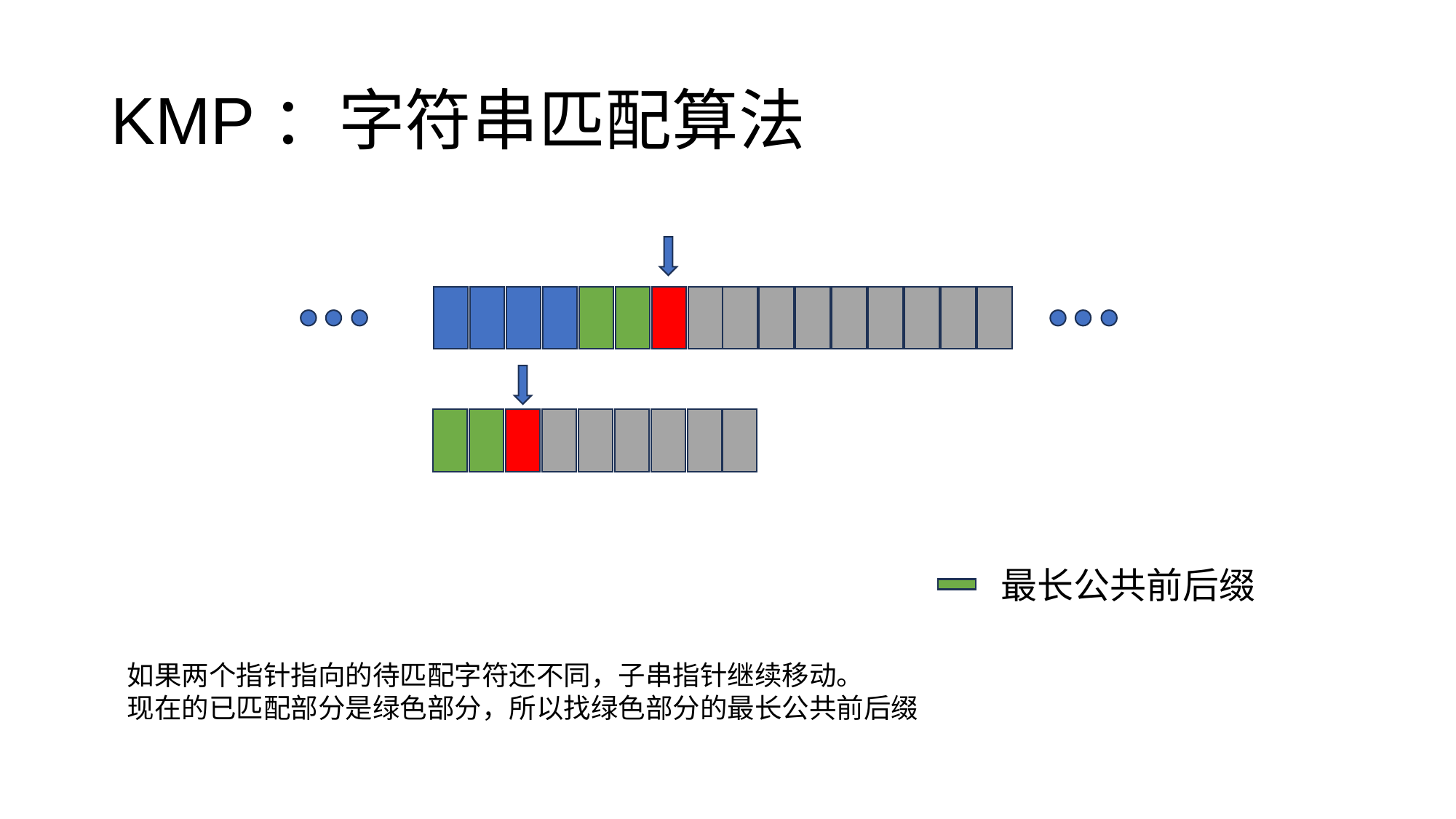

# KMP：字符串匹配算法

最长公共前后缀

如果两个指针指向的待匹配字符还不同，子串指针继续移动。
现在的已匹配部分是绿色部分，所以找绿色部分的最长公共前后缀